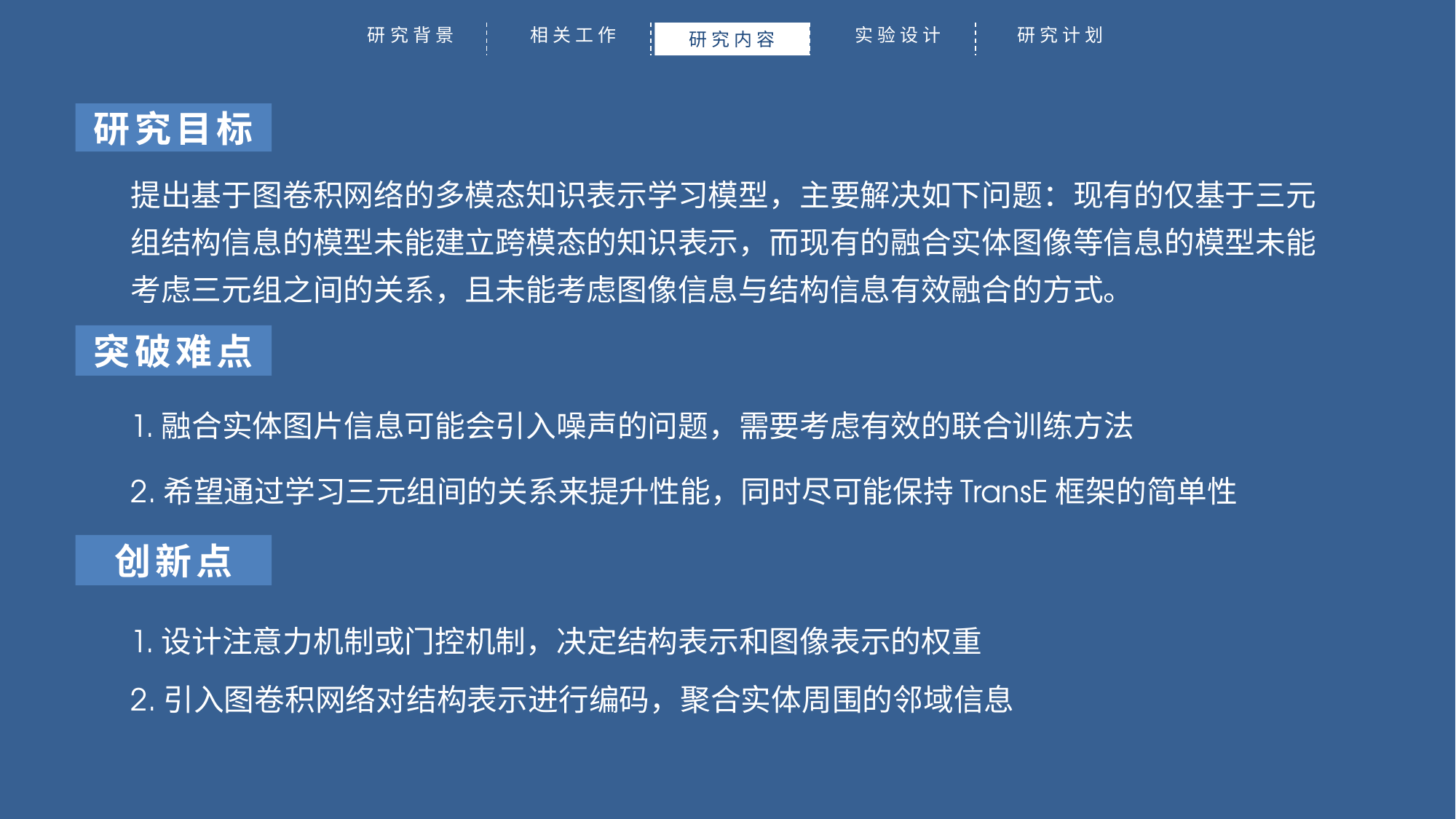

研究背景
相关工作
实验设计
研究计划
研究内容
研究目标
提出基于图卷积网络的多模态知识表示学习模型，主要解决如下问题：现有的仅基于三元组结构信息的模型未能建立跨模态的知识表示，而现有的融合实体图像等信息的模型未能考虑三元组之间的关系，且未能考虑图像信息与结构信息有效融合的方式。
突破难点
1.融合实体图片信息可能会引入噪声的问题，需要考虑有效的联合训练方法
2.希望通过学习三元组间的关系来提升性能，同时尽可能保持TransE框架的简单性
创新点
1.设计注意力机制或门控机制，决定结构表示和图像表示的权重
2.引入图卷积网络对结构表示进行编码，聚合实体周围的邻域信息